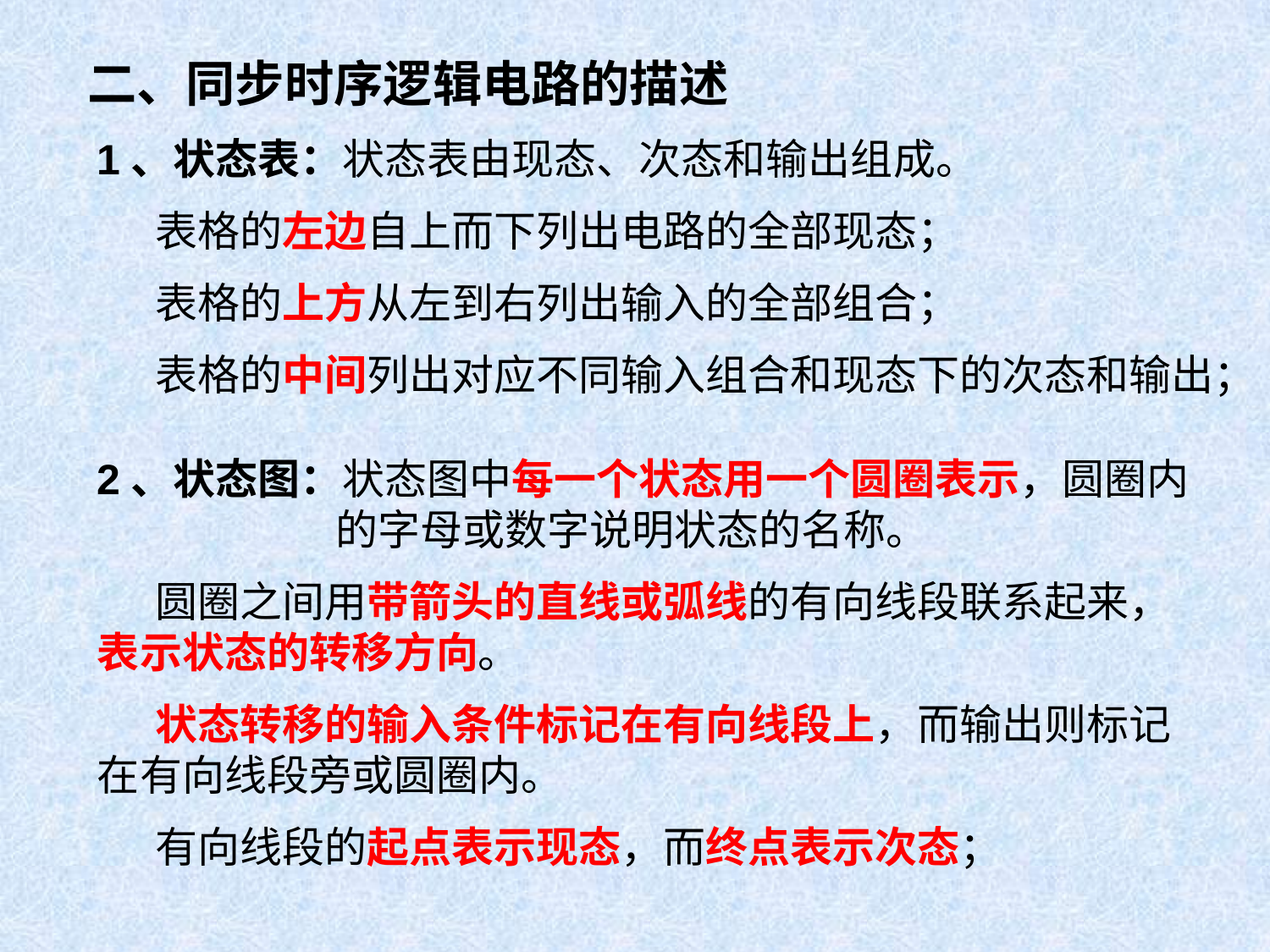

二、同步时序逻辑电路的描述
1、状态表：状态表由现态、次态和输出组成。
     表格的左边自上而下列出电路的全部现态；
     表格的上方从左到右列出输入的全部组合；
     表格的中间列出对应不同输入组合和现态下的次态和输出；
2、状态图：状态图中每一个状态用一个圆圈表示，圆圈内的字母或数字说明状态的名称。
     圆圈之间用带箭头的直线或弧线的有向线段联系起来，表示状态的转移方向。
     状态转移的输入条件标记在有向线段上，而输出则标记在有向线段旁或圆圈内。
     有向线段的起点表示现态，而终点表示次态；